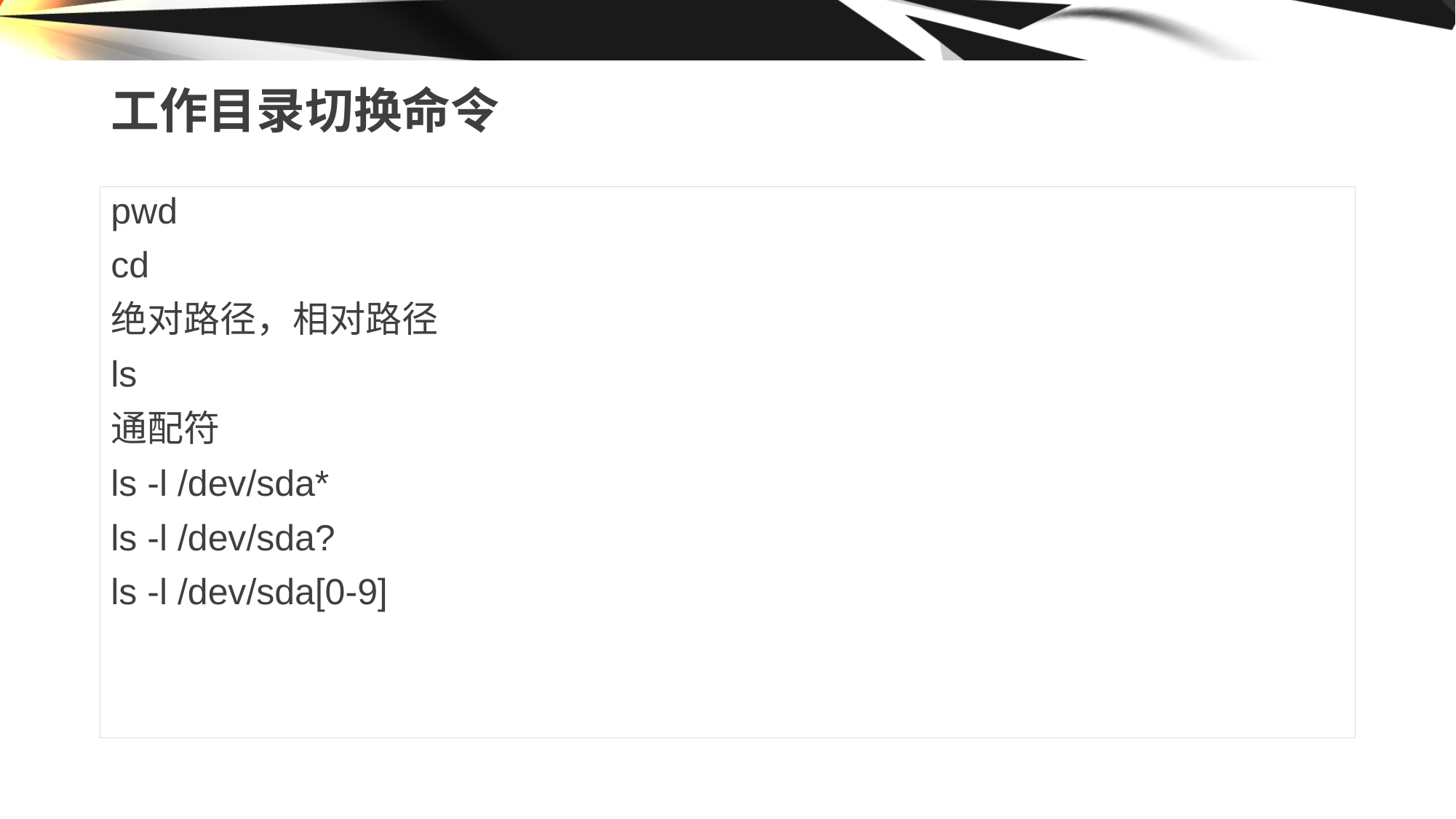

# 工作目录切换命令
pwd
cd
绝对路径，相对路径
ls
通配符
ls -l /dev/sda*
ls -l /dev/sda?
ls -l /dev/sda[0-9]